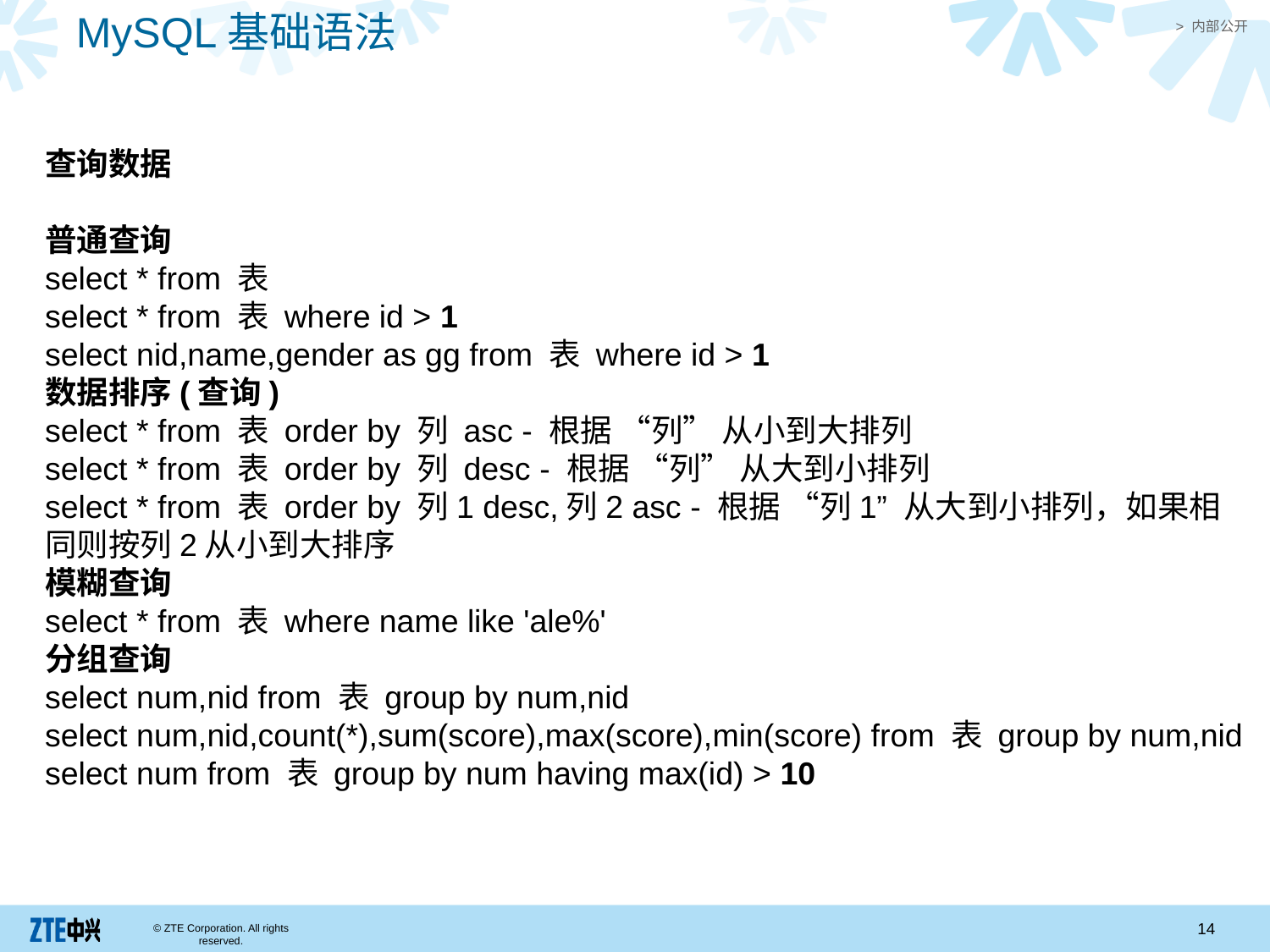

MySQL基础语法
查询数据

普通查询
select * from 表
select * from 表 where id > 1
select nid,name,gender as gg from 表 where id > 1
数据排序(查询)
select * from 表 order by 列 asc - 根据 “列” 从小到大排列
select * from 表 order by 列 desc - 根据 “列” 从大到小排列
select * from 表 order by 列1 desc,列2 asc - 根据 “列1” 从大到小排列，如果相同则按列2从小到大排序
模糊查询
select * from 表 where name like 'ale%'
分组查询
select num,nid from 表 group by num,nid
select num,nid,count(*),sum(score),max(score),min(score) from 表 group by num,nid
select num from 表 group by num having max(id) > 10
14